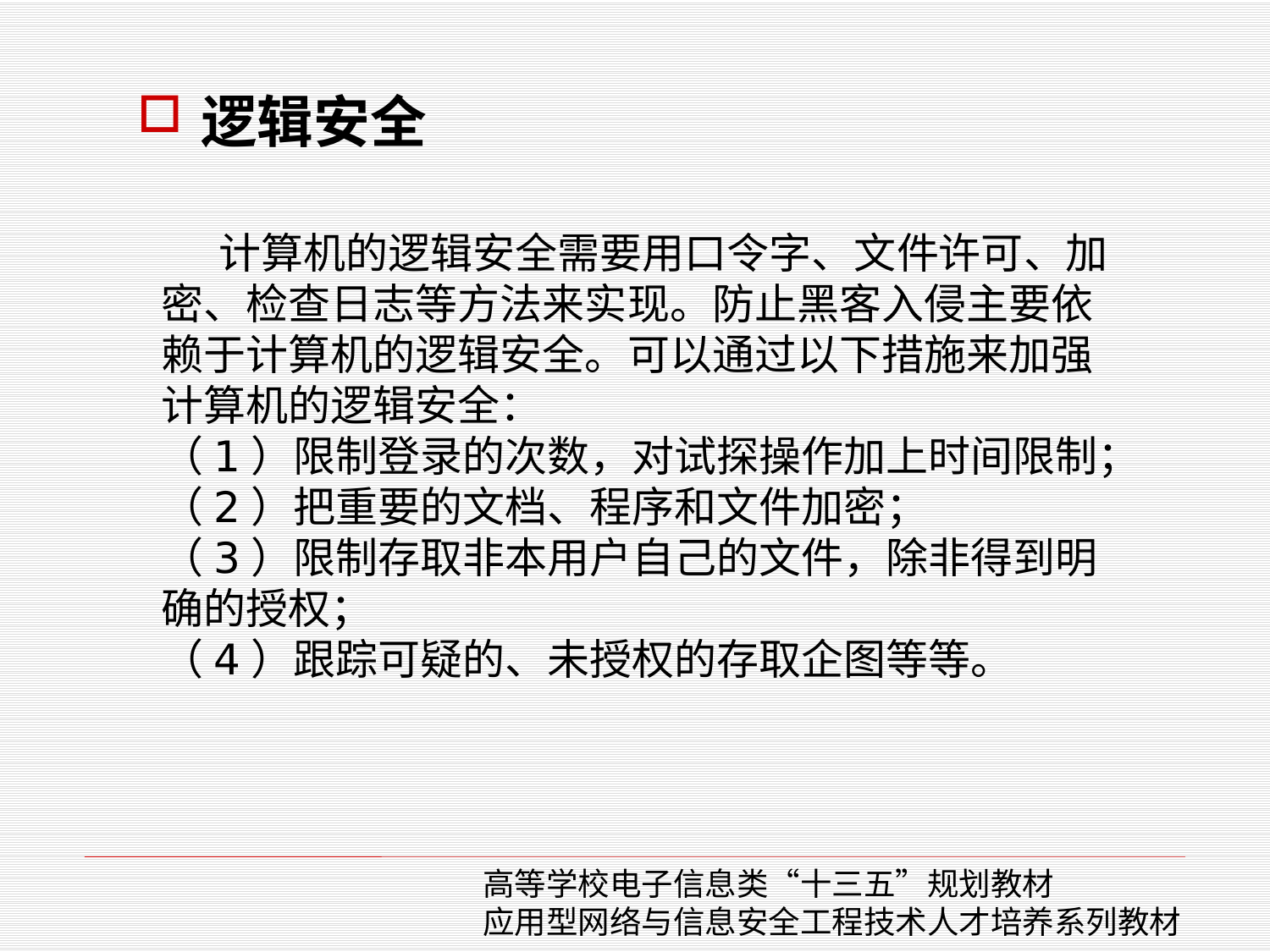

逻辑安全
     计算机的逻辑安全需要用口令字、文件许可、加密、检查日志等方法来实现。防止黑客入侵主要依赖于计算机的逻辑安全。可以通过以下措施来加强计算机的逻辑安全：
（1）限制登录的次数，对试探操作加上时间限制；
（2）把重要的文档、程序和文件加密；
（3）限制存取非本用户自己的文件，除非得到明确的授权；
（4）跟踪可疑的、未授权的存取企图等等。
高等学校电子信息类“十三五”规划教材
应用型网络与信息安全工程技术人才培养系列教材